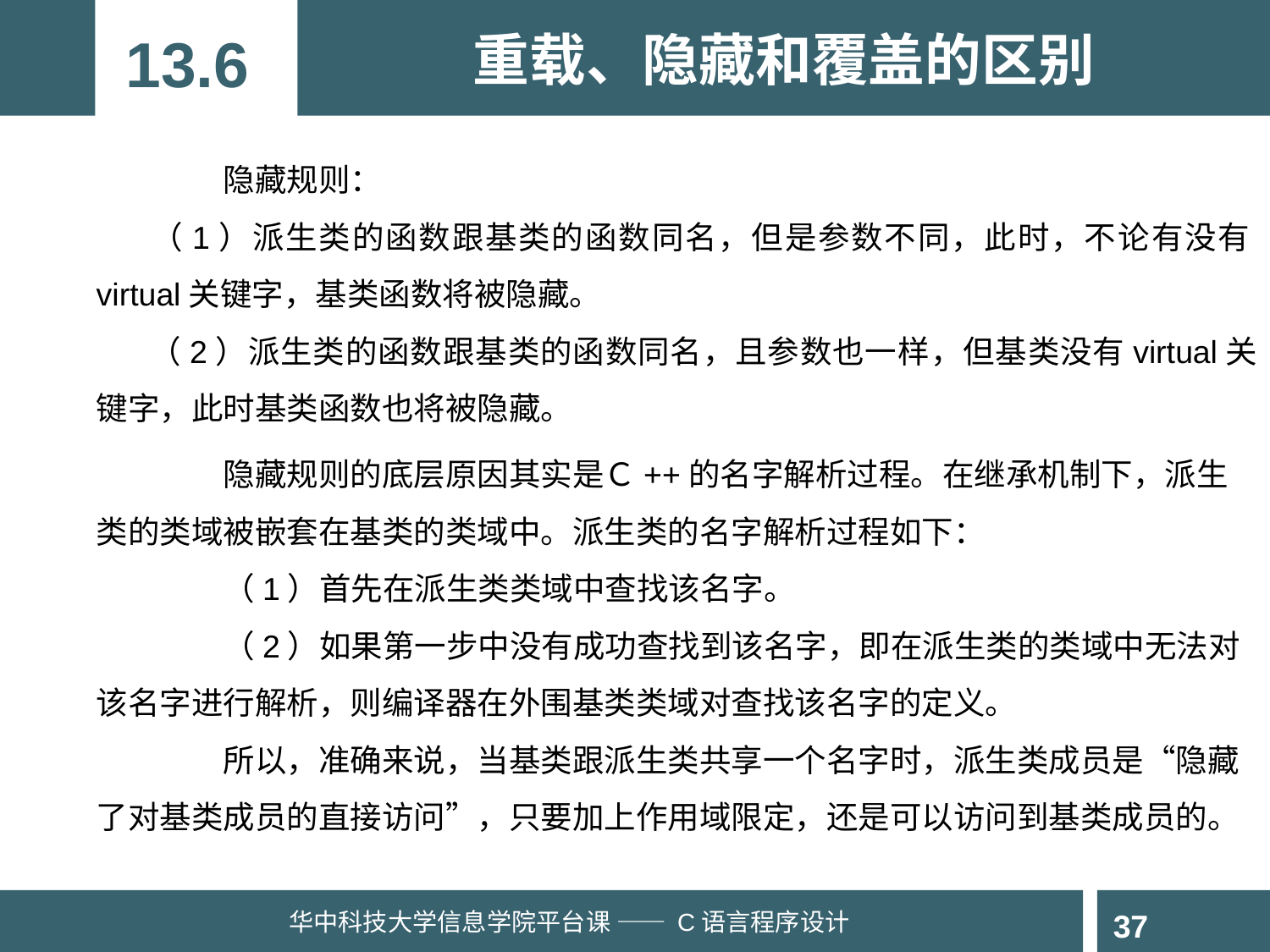

重载、隐藏和覆盖的区别
13.6
	隐藏规则：
 （1）派生类的函数跟基类的函数同名，但是参数不同，此时，不论有没有virtual关键字，基类函数将被隐藏。
 （2）派生类的函数跟基类的函数同名，且参数也一样，但基类没有virtual关键字，此时基类函数也将被隐藏。
	隐藏规则的底层原因其实是Ｃ++的名字解析过程。在继承机制下，派生类的类域被嵌套在基类的类域中。派生类的名字解析过程如下：
	（1）首先在派生类类域中查找该名字。
	（2）如果第一步中没有成功查找到该名字，即在派生类的类域中无法对该名字进行解析，则编译器在外围基类类域对查找该名字的定义。
	所以，准确来说，当基类跟派生类共享一个名字时，派生类成员是“隐藏了对基类成员的直接访问”，只要加上作用域限定，还是可以访问到基类成员的。